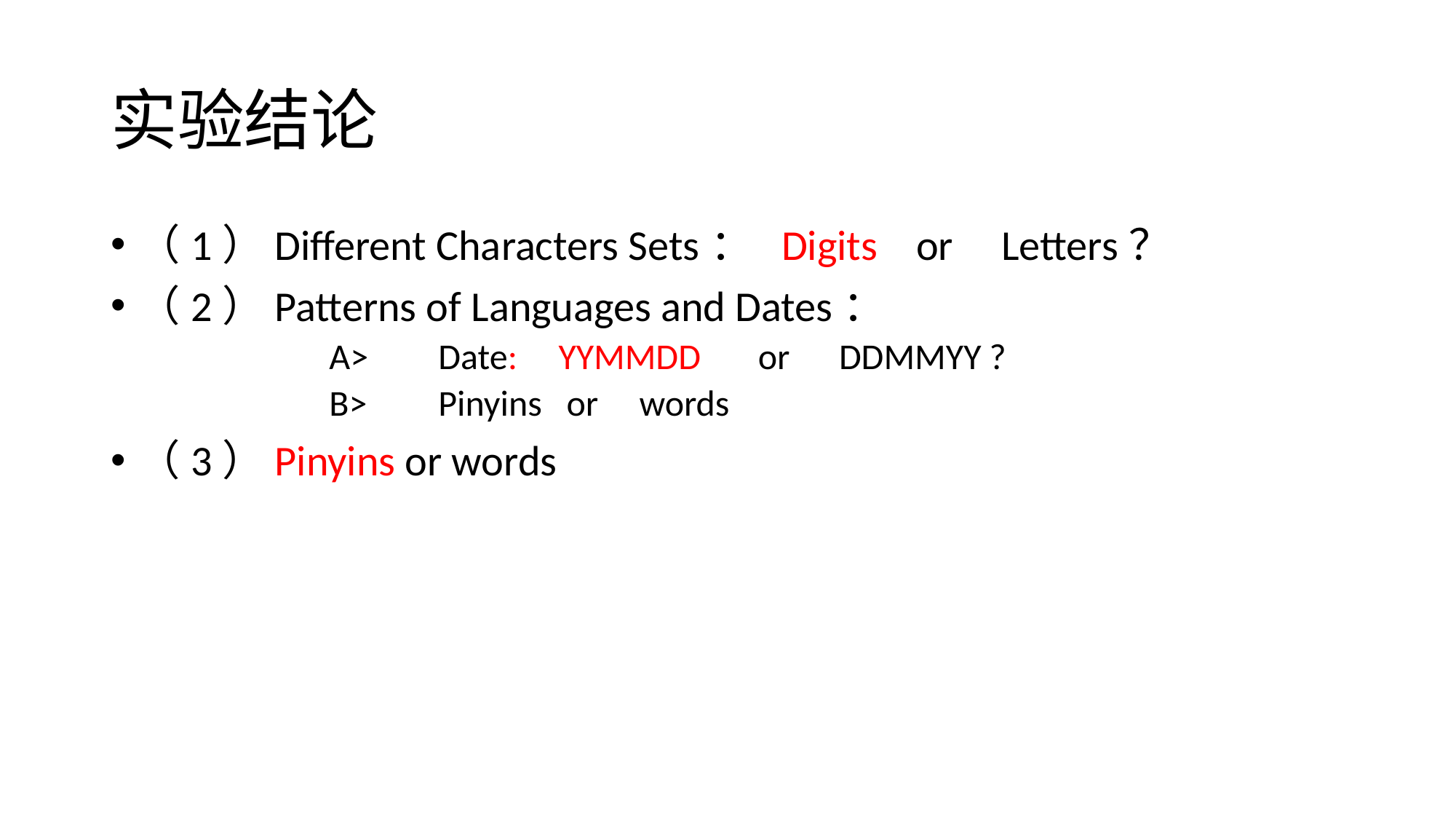

# 实验结论
（1）Different Characters Sets：  Digits    or     Letters？
（2）Patterns of Languages and Dates：
A>	Date:     YYMMDD       or      DDMMYY ?
B>	Pinyins   or     words
（3）Pinyins or words